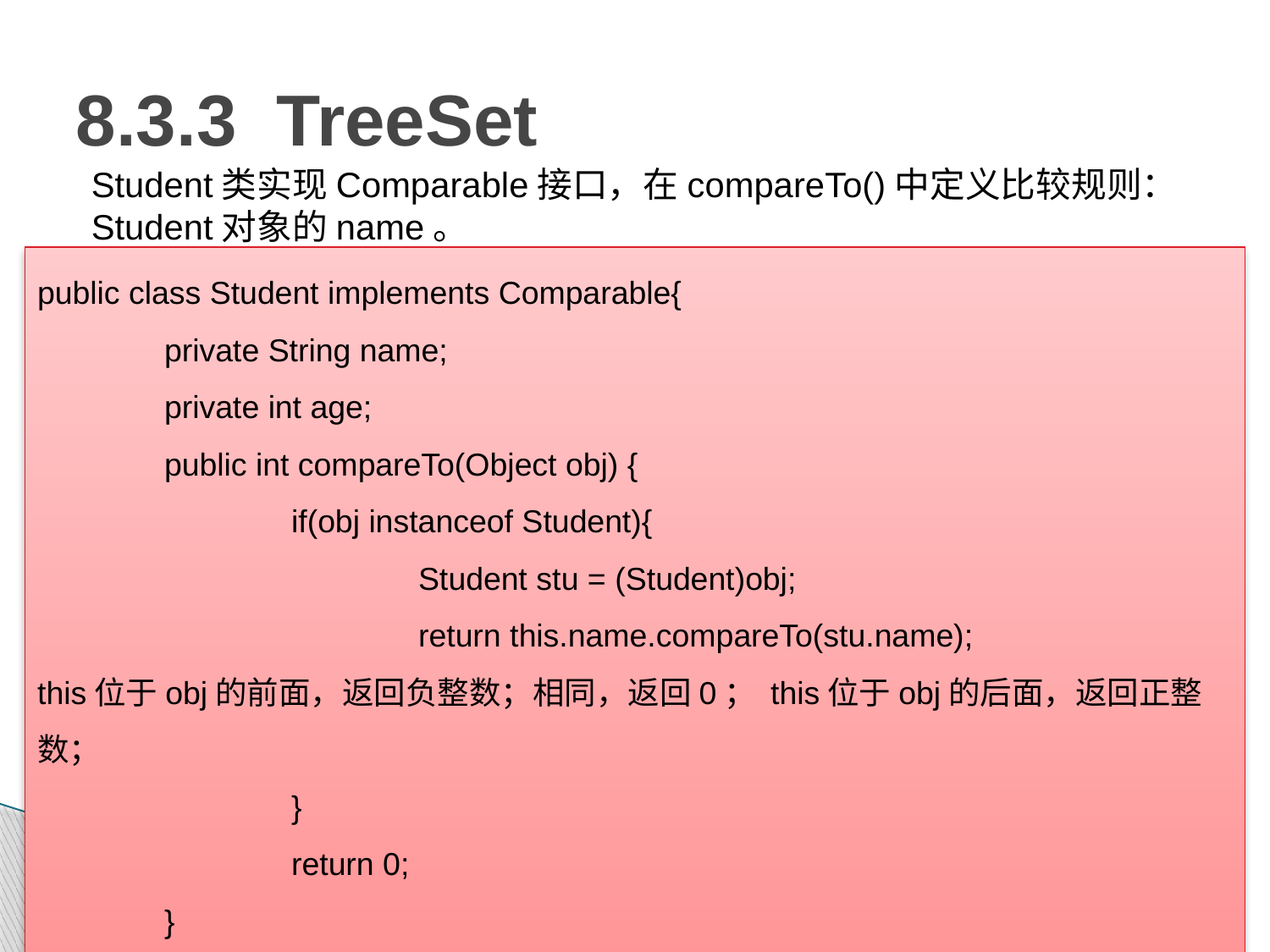

# 8.3.3  TreeSet
Student类实现Comparable接口，在compareTo()中定义比较规则：Student对象的name。
public class Student implements Comparable{
	private String name;
	private int age;
	public int compareTo(Object obj) {
		if(obj instanceof Student){
			Student stu = (Student)obj;
			return this.name.compareTo(stu.name);
this位于obj的前面，返回负整数；相同，返回0； this位于obj的后面，返回正整数；
		}
		return 0;
	}
｝